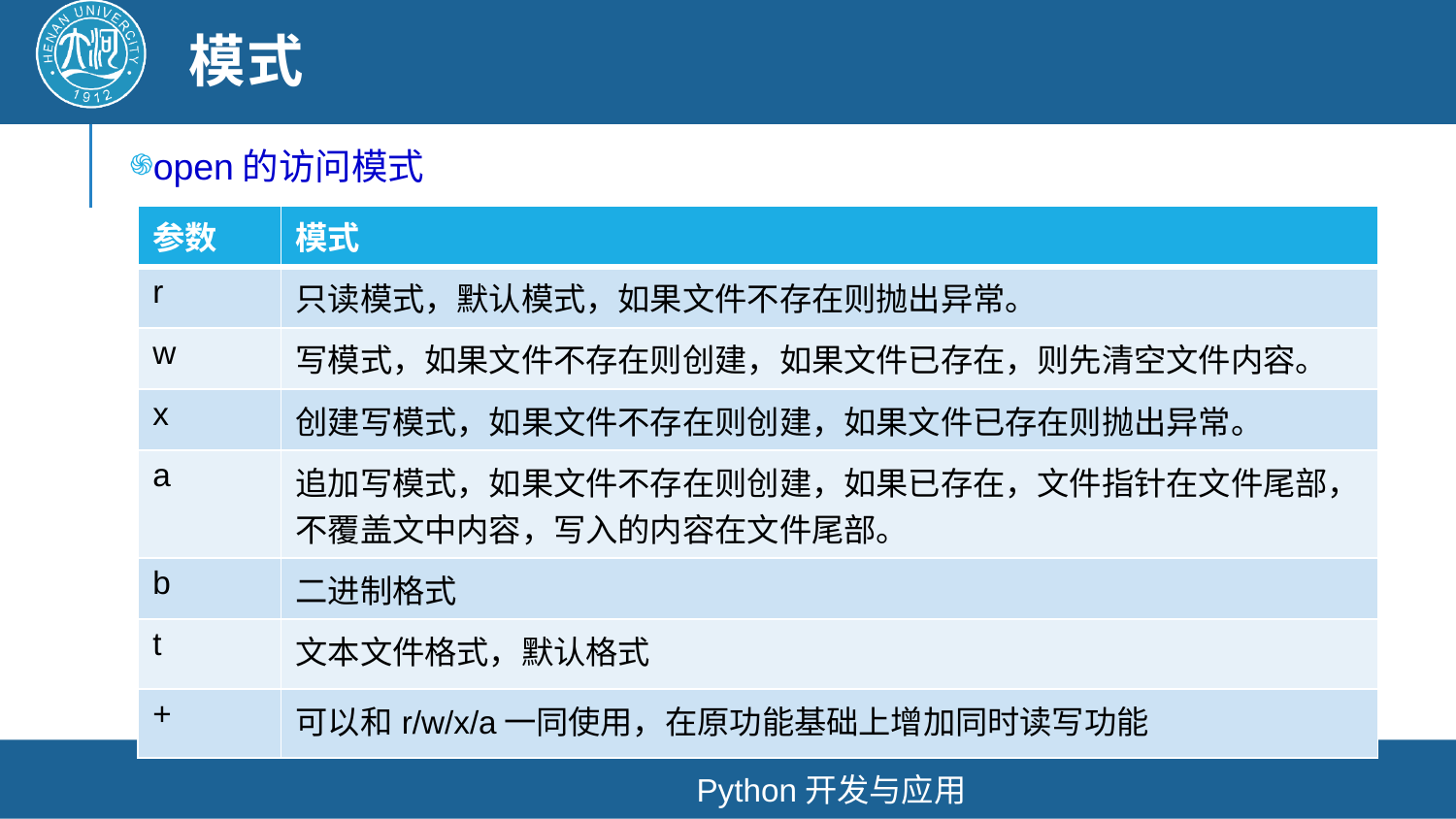

# 模式
open的访问模式

| 参数 | 模式 |
| --- | --- |
| r | 只读模式，默认模式，如果文件不存在则抛出异常。 |
| w | 写模式，如果文件不存在则创建，如果文件已存在，则先清空文件内容。 |
| x | 创建写模式，如果文件不存在则创建，如果文件已存在则抛出异常。 |
| a | 追加写模式，如果文件不存在则创建，如果已存在，文件指针在文件尾部，不覆盖文中内容，写入的内容在文件尾部。 |
| b | 二进制格式 |
| t | 文本文件格式，默认格式 |
| + | 可以和r/w/x/a一同使用，在原功能基础上增加同时读写功能 |

Python开发与应用
7